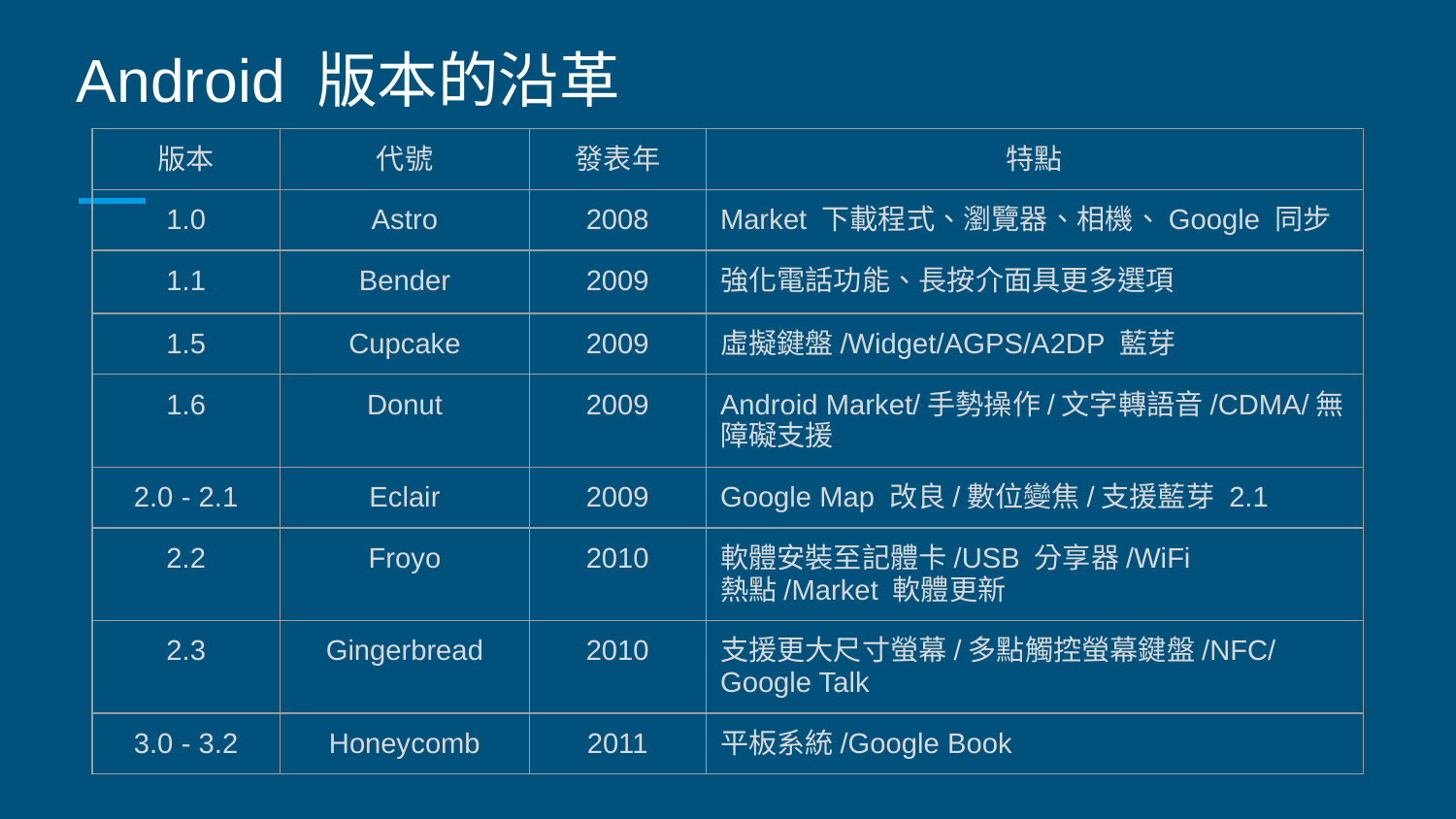

# Android 版本的沿革
| 版本 | 代號 | 發表年 | 特點 |
| --- | --- | --- | --- |
| 1.0 | Astro | 2008 | Market 下載程式、瀏覽器、相機、Google 同步 |
| 1.1 | Bender | 2009 | 強化電話功能、長按介面具更多選項 |
| 1.5 | Cupcake | 2009 | 虛擬鍵盤/Widget/AGPS/A2DP 藍芽 |
| 1.6 | Donut | 2009 | Android Market/手勢操作/文字轉語音/CDMA/無障礙支援 |
| 2.0 - 2.1 | Eclair | 2009 | Google Map 改良/數位變焦/支援藍芽 2.1 |
| 2.2 | Froyo | 2010 | 軟體安裝至記體卡/USB 分享器/WiFi 熱點/Market 軟體更新 |
| 2.3 | Gingerbread | 2010 | 支援更大尺寸螢幕/多點觸控螢幕鍵盤/NFC/Google Talk |
| 3.0 - 3.2 | Honeycomb | 2011 | 平板系統/Google Book |